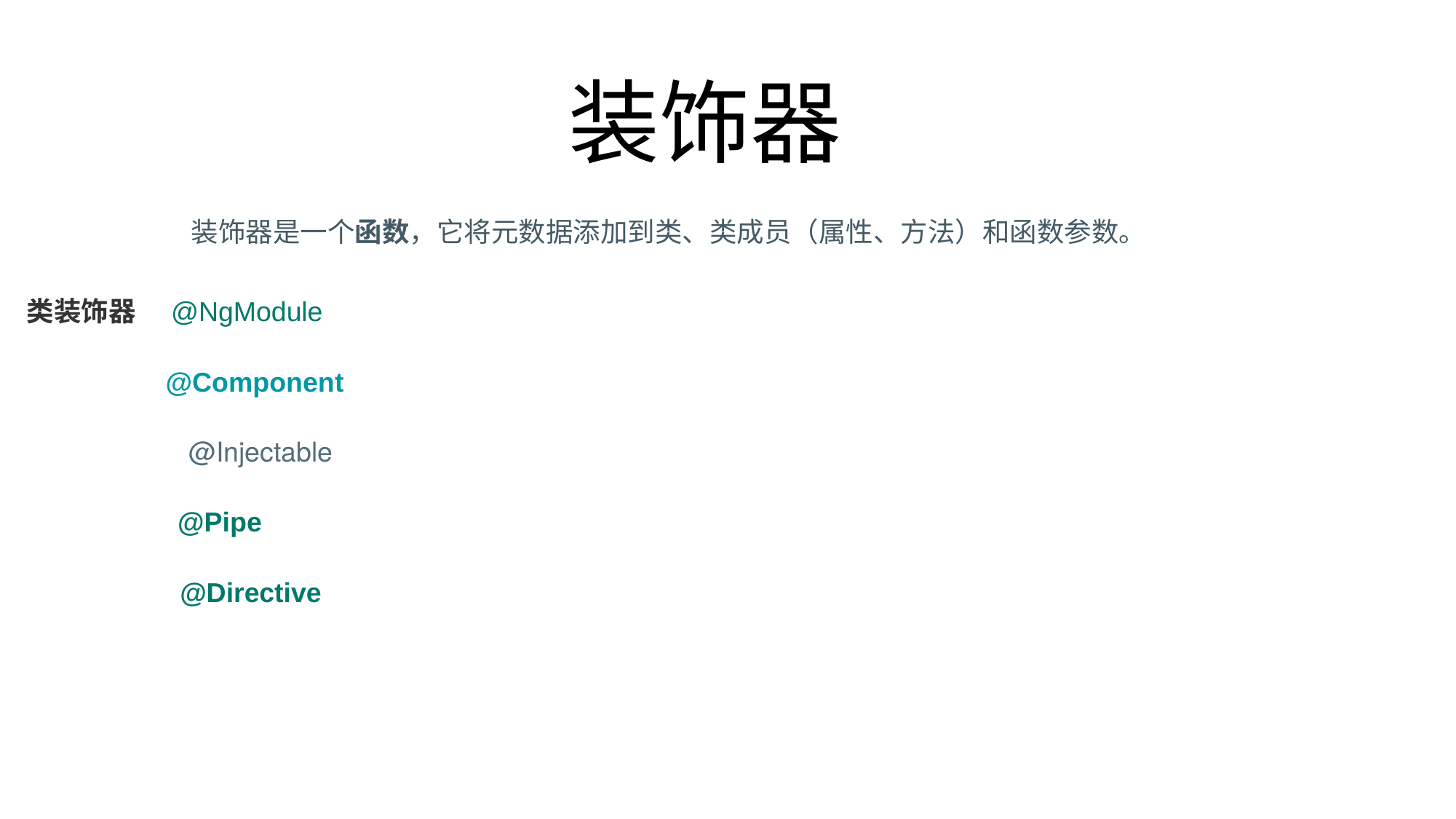

# 装饰器
装饰器是一个函数，它将元数据添加到类、类成员（属性、方法）和函数参数。
类装饰器
@NgModule
@Component
@Injectable
@Pipe
 @Directive